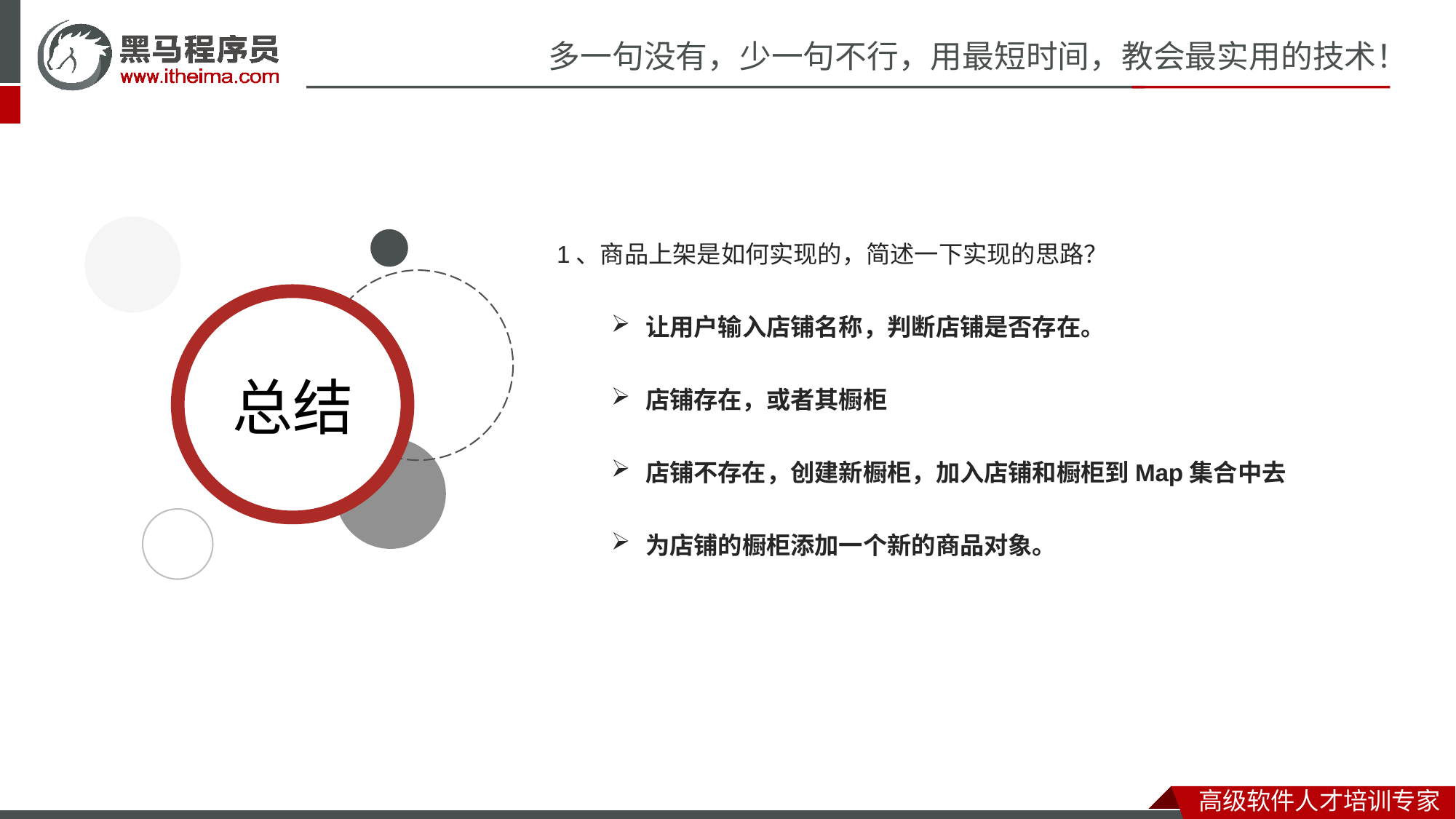

1、商品上架是如何实现的，简述一下实现的思路？
让用户输入店铺名称，判断店铺是否存在。
店铺存在，或者其橱柜
店铺不存在，创建新橱柜，加入店铺和橱柜到Map集合中去
为店铺的橱柜添加一个新的商品对象。